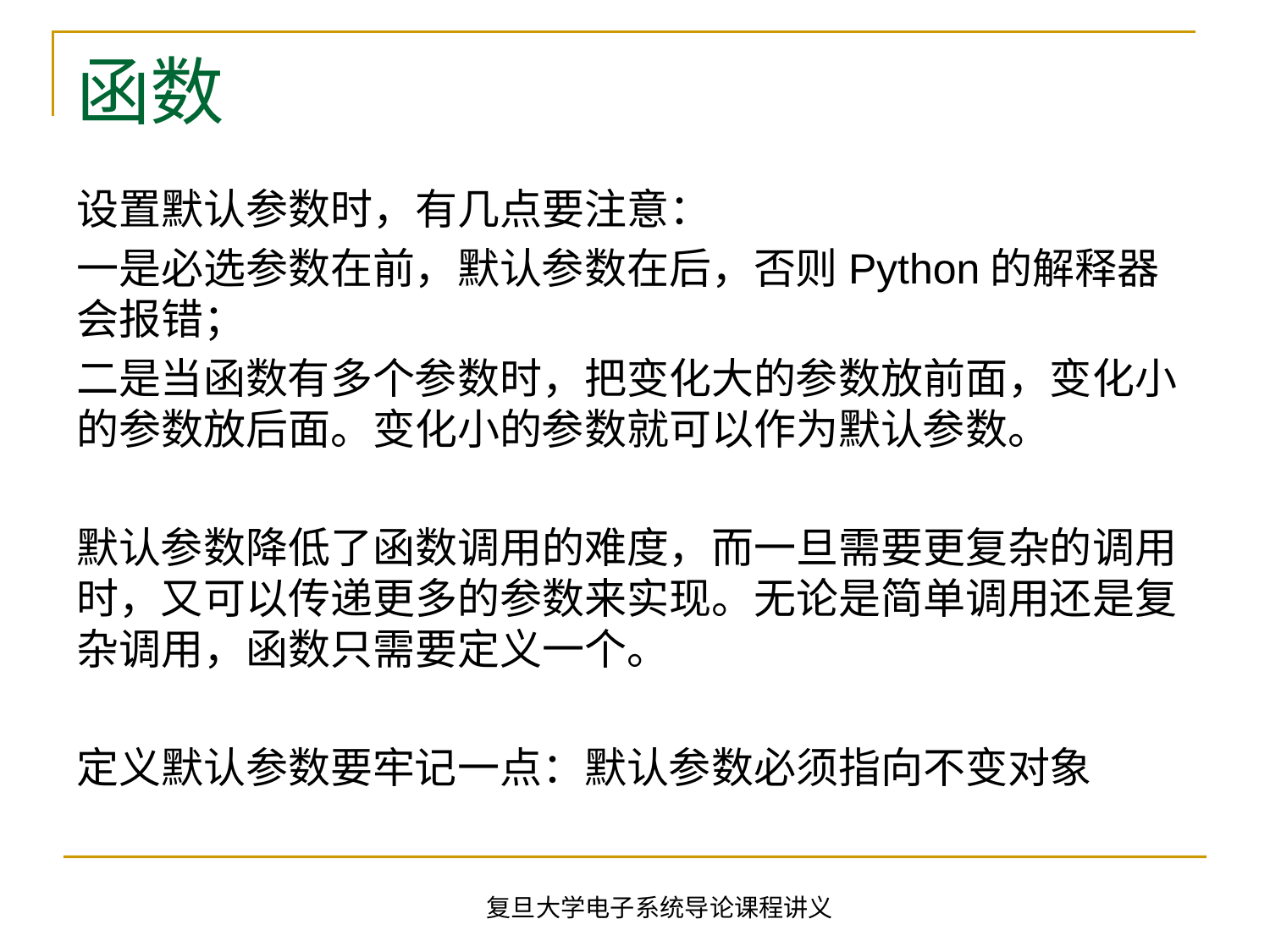

# 函数
设置默认参数时，有几点要注意：
一是必选参数在前，默认参数在后，否则Python的解释器会报错；
二是当函数有多个参数时，把变化大的参数放前面，变化小的参数放后面。变化小的参数就可以作为默认参数。

默认参数降低了函数调用的难度，而一旦需要更复杂的调用时，又可以传递更多的参数来实现。无论是简单调用还是复杂调用，函数只需要定义一个。

定义默认参数要牢记一点：默认参数必须指向不变对象